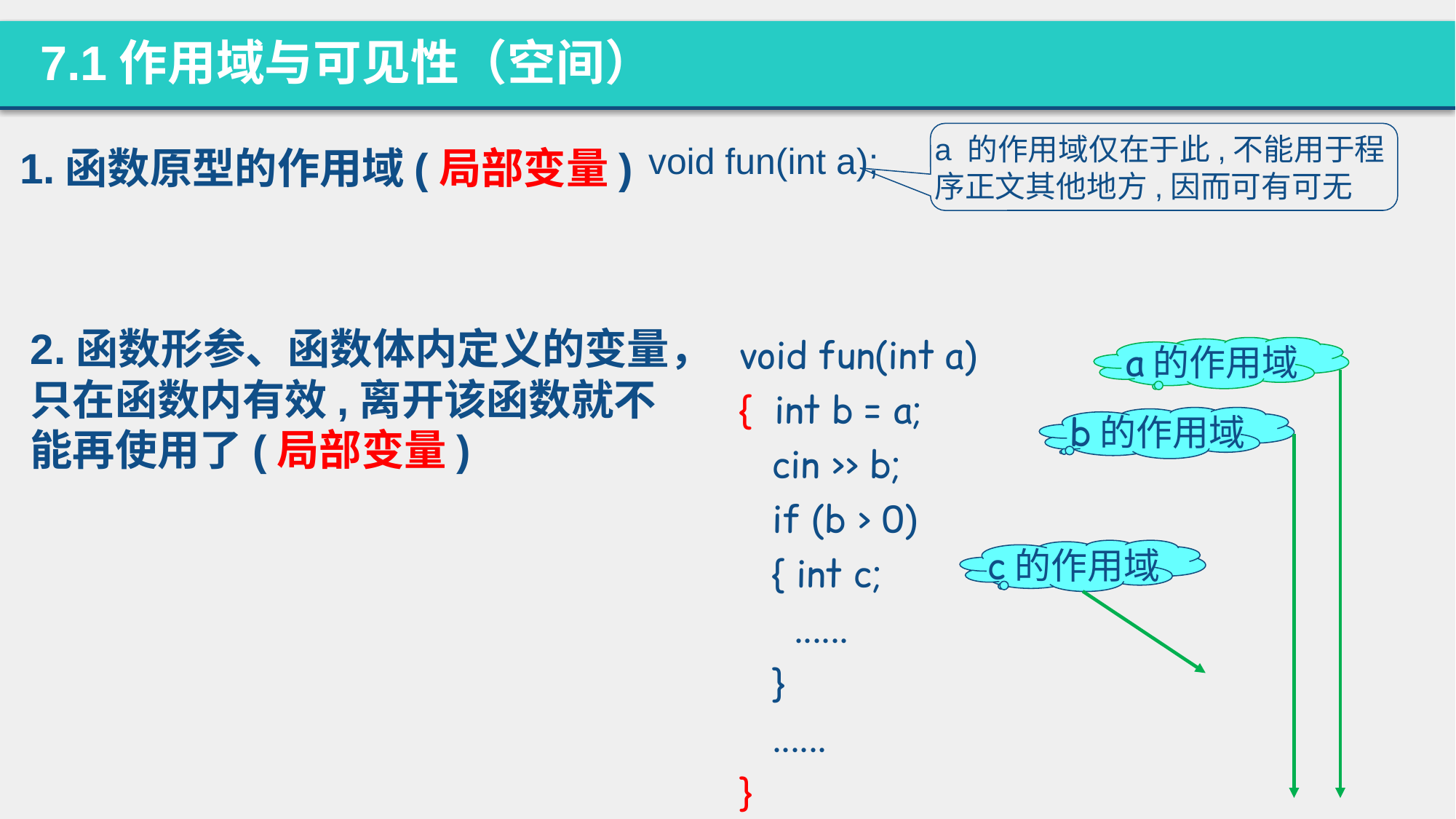

7.1作用域与可见性（空间）
a 的作用域仅在于此,不能用于程序正文其他地方,因而可有可无
void fun(int a);
1.函数原型的作用域(局部变量)
2.函数形参、函数体内定义的变量，只在函数内有效,离开该函数就不能再使用了(局部变量)
void fun(int a)
{  int b = a;
   cin >> b;
   if (b > 0)
   { int c;
     ......
   }
   ......
}
a的作用域
b的作用域
c的作用域